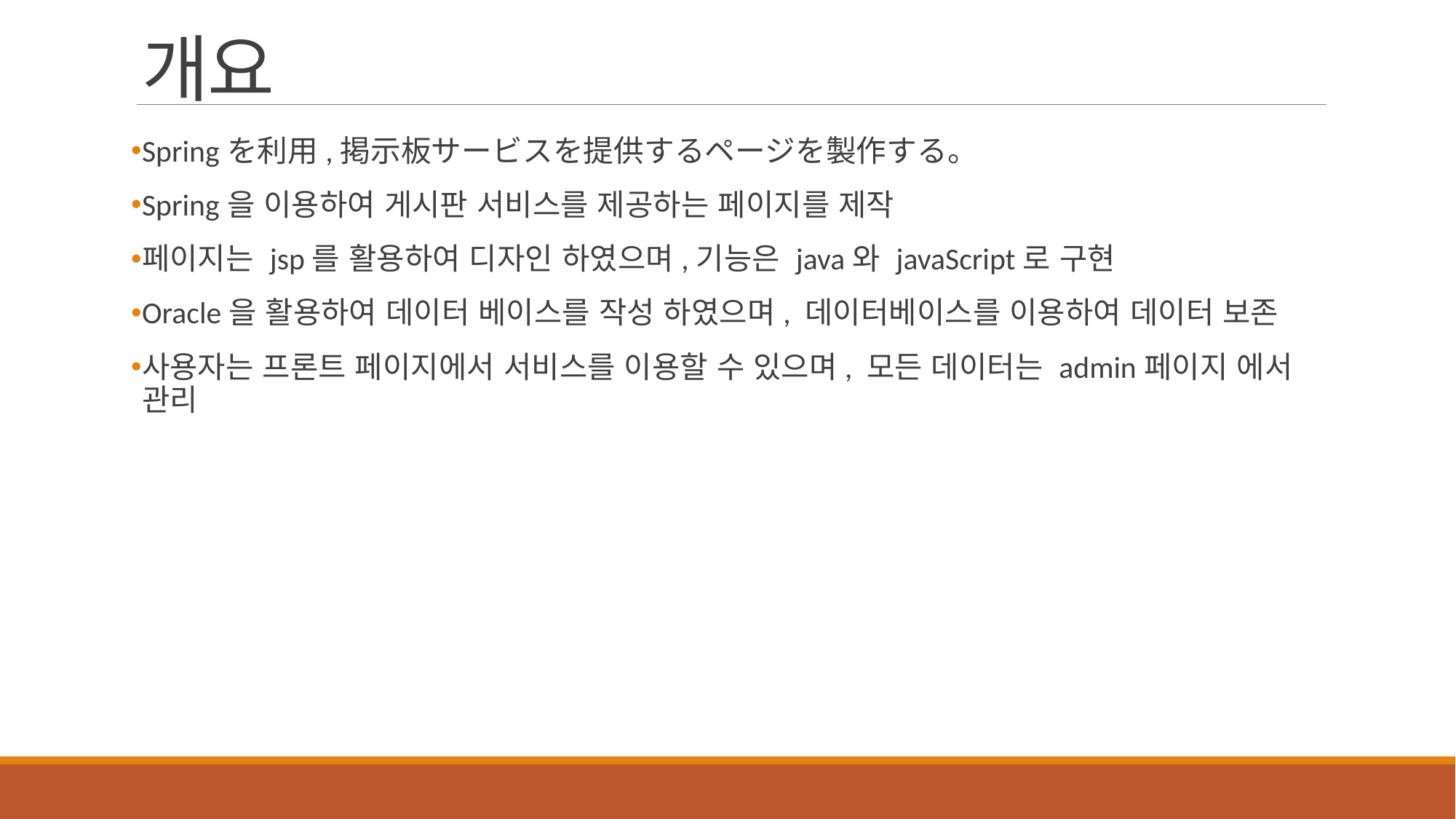

# 개요
Springを利用,掲示板サービスを提供するページを製作する。
Spring을 이용하여 게시판 서비스를 제공하는 페이지를 제작
페이지는 jsp를 활용하여 디자인 하였으며,기능은 java와 javaScript로 구현
Oracle을 활용하여 데이터 베이스를 작성 하였으며, 데이터베이스를 이용하여 데이터 보존
사용자는 프론트 페이지에서 서비스를 이용할 수 있으며, 모든 데이터는 admin페이지 에서 관리